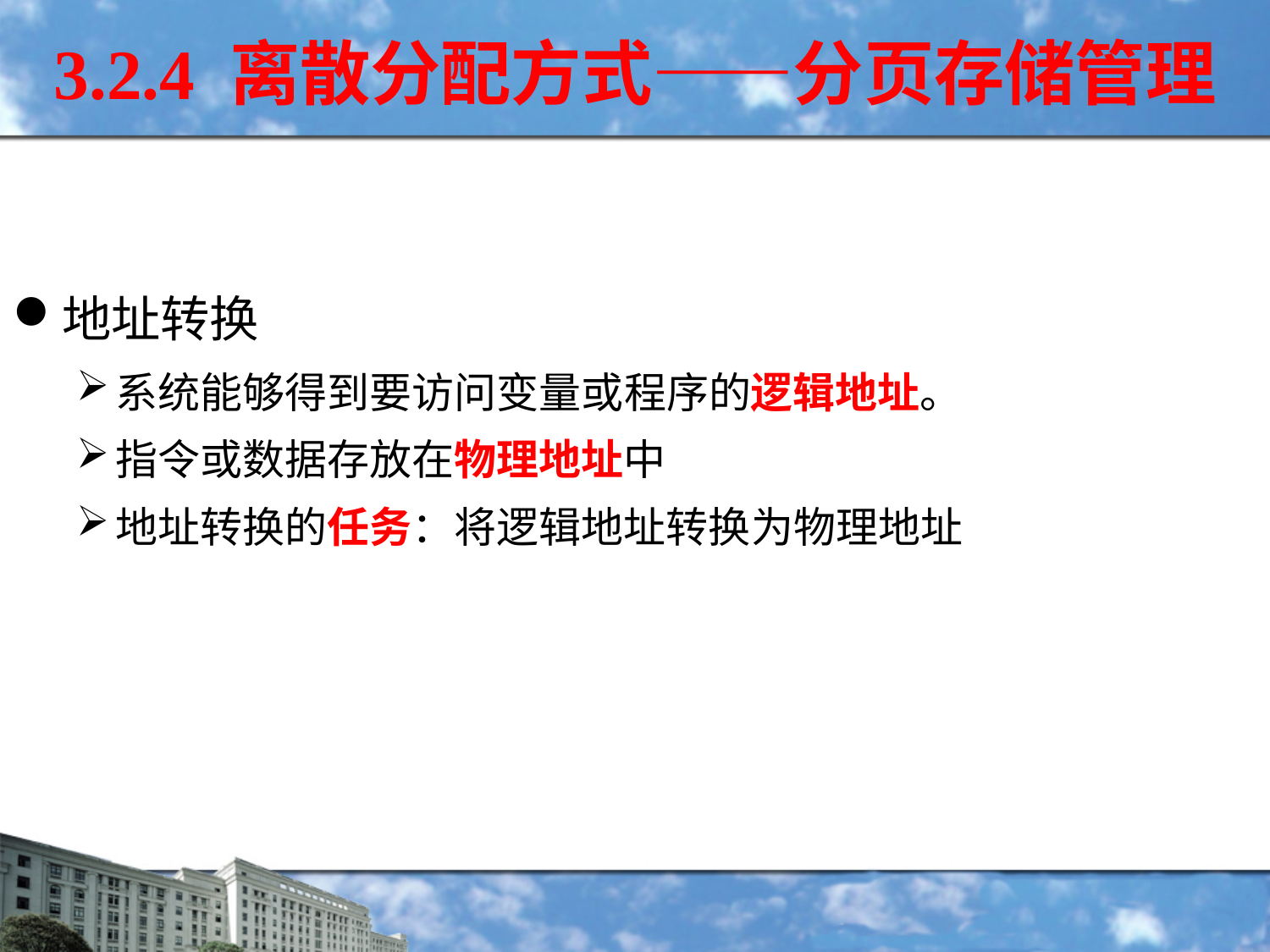

3.2.4 离散分配方式——分页存储管理
地址转换
系统能够得到要访问变量或程序的逻辑地址。
指令或数据存放在物理地址中
地址转换的任务：将逻辑地址转换为物理地址